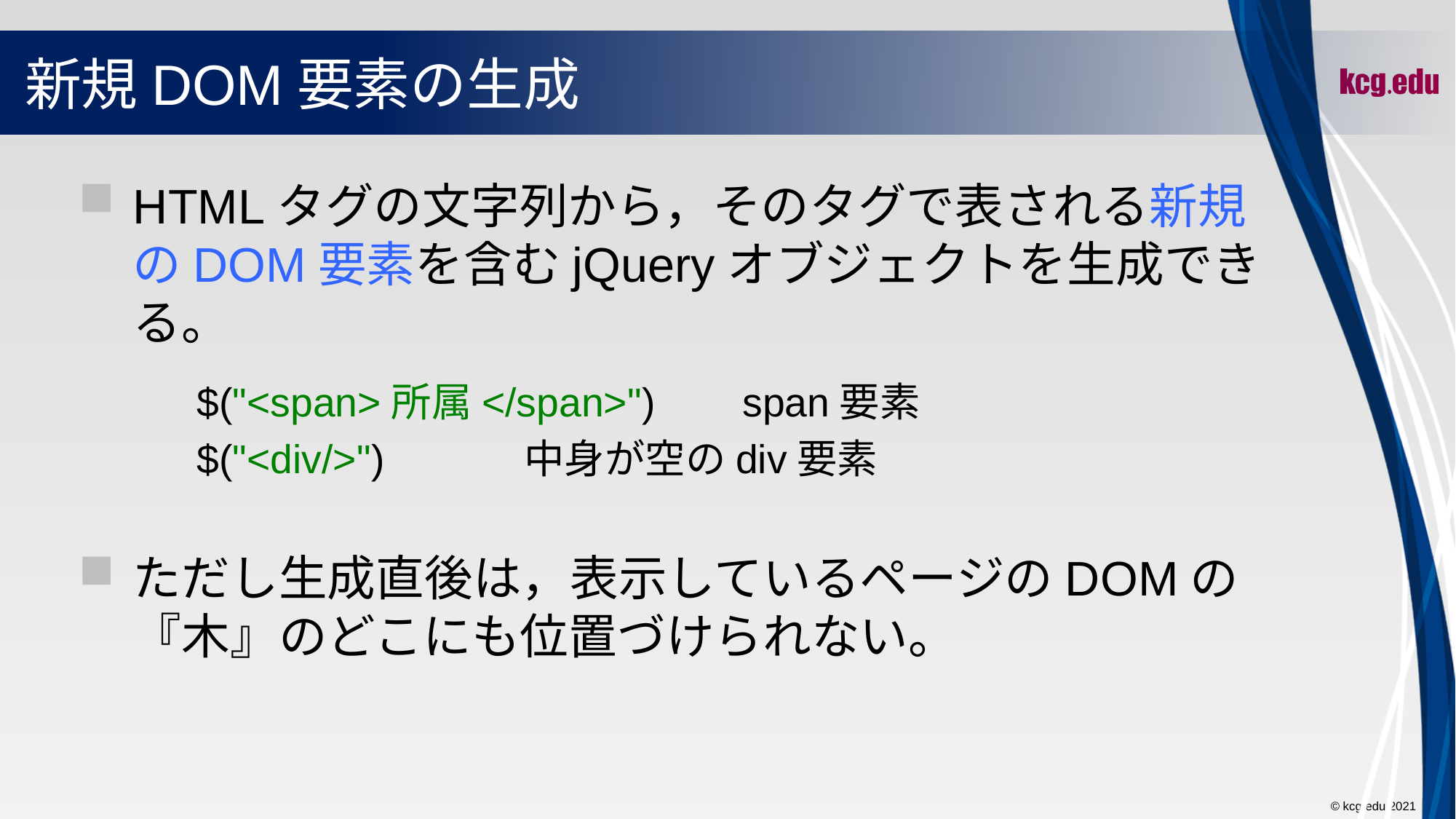

# 新規DOM要素の生成
HTMLタグの文字列から，そのタグで表される新規のDOM要素を含むjQueryオブジェクトを生成できる。
	$("<span>所属</span>")	span要素
	$("<div/>")		中身が空のdiv要素

ただし生成直後は，表示しているページのDOMの『木』のどこにも位置づけられない。